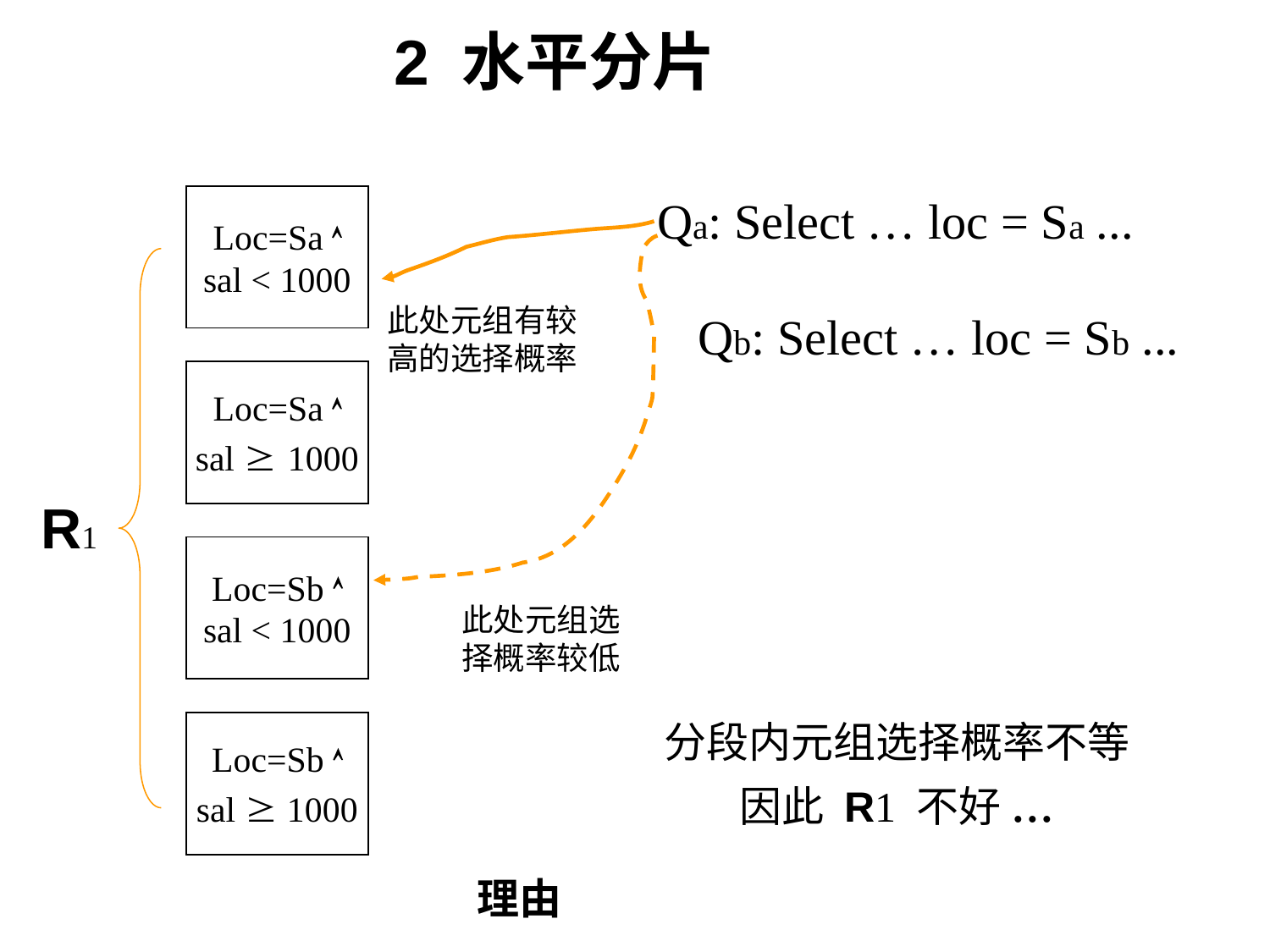

2 水平分片

Qa: Select … loc = Sa ...
Loc=Sa ∧
sal < 1000

此处元组有较
高的选择概率
Qb: Select … loc = Sb ...
Loc=Sa ∧
sal ≥ 1000
R1
Loc=Sb ∧
sal < 1000
此处元组选
择概率较低
分段内元组选择概率不等
因此 R1 不好...
Loc=Sb ∧
sal ≥ 1000
理由